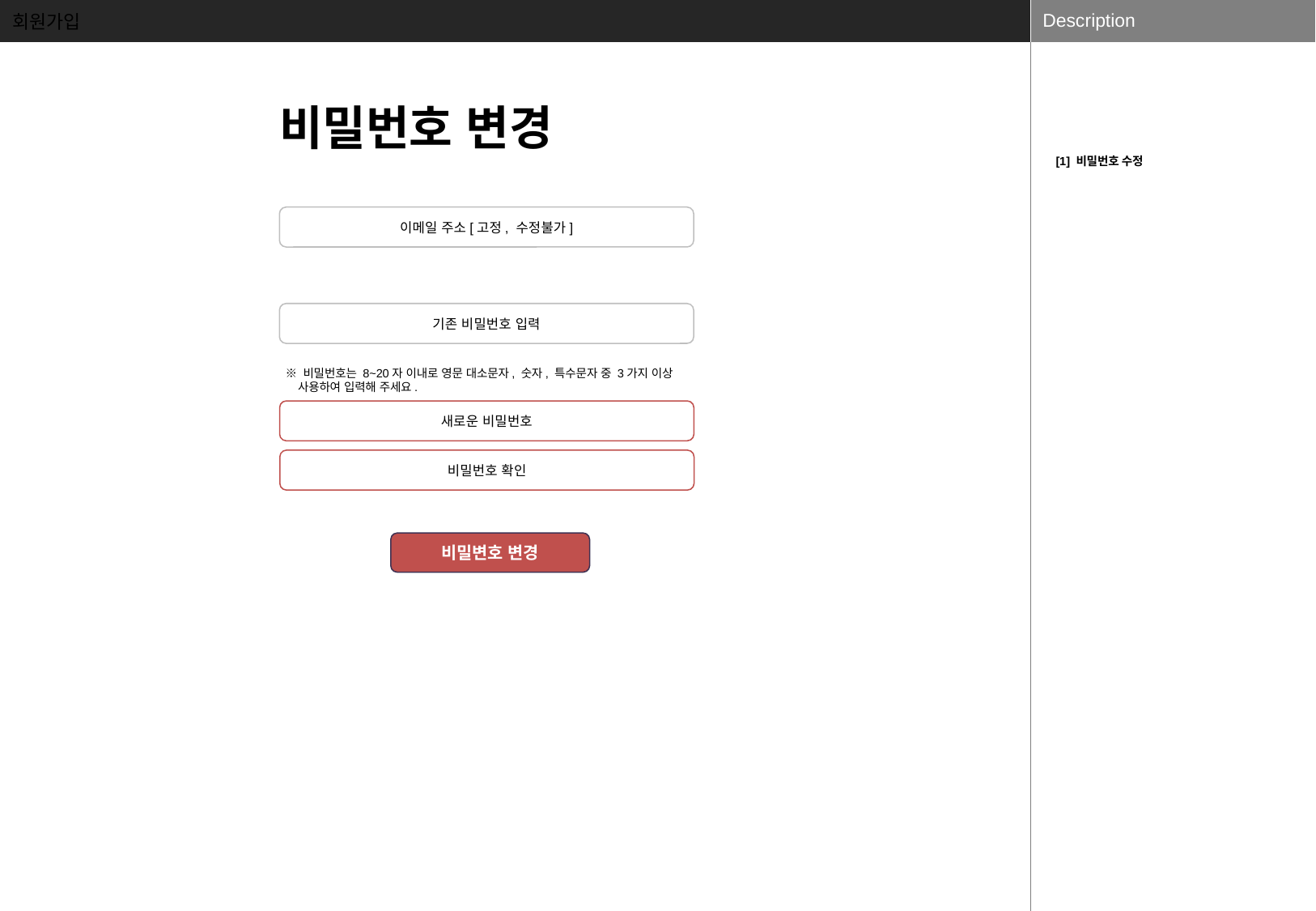

회원가입
비밀번호 변경

[1] 비밀번호 수정

이메일 주소[고정, 수정불가]
기존 비밀번호 입력
 ※ 비밀번호는 8~20자 이내로 영문 대소문자, 숫자, 특수문자 중 3가지 이상
    사용하여 입력해 주세요.
새로운 비밀번호
비밀번호 확인
비밀변호 변경